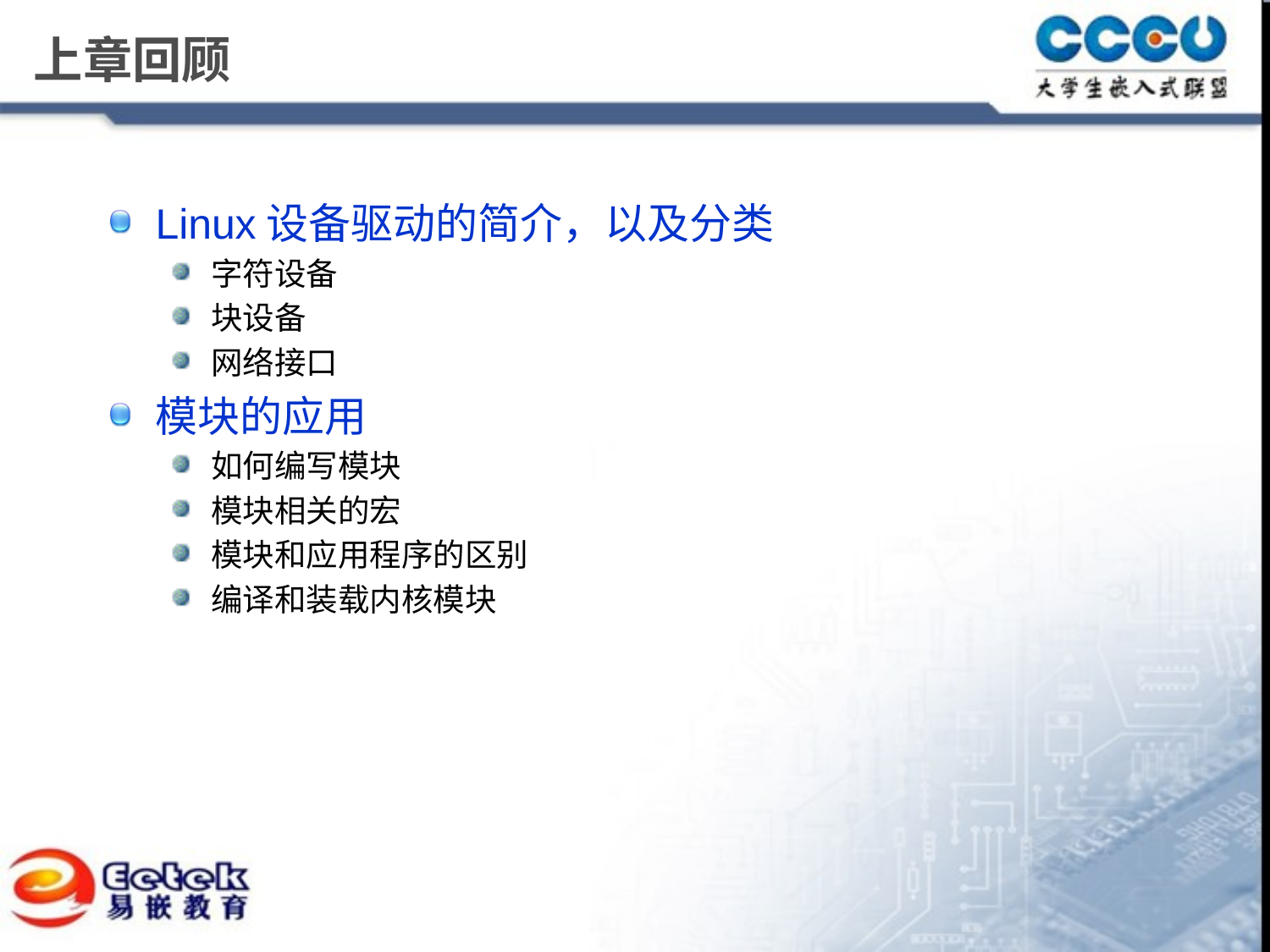

# 上章回顾
Linux设备驱动的简介，以及分类
字符设备
块设备
网络接口
模块的应用
如何编写模块
模块相关的宏
模块和应用程序的区别
编译和装载内核模块